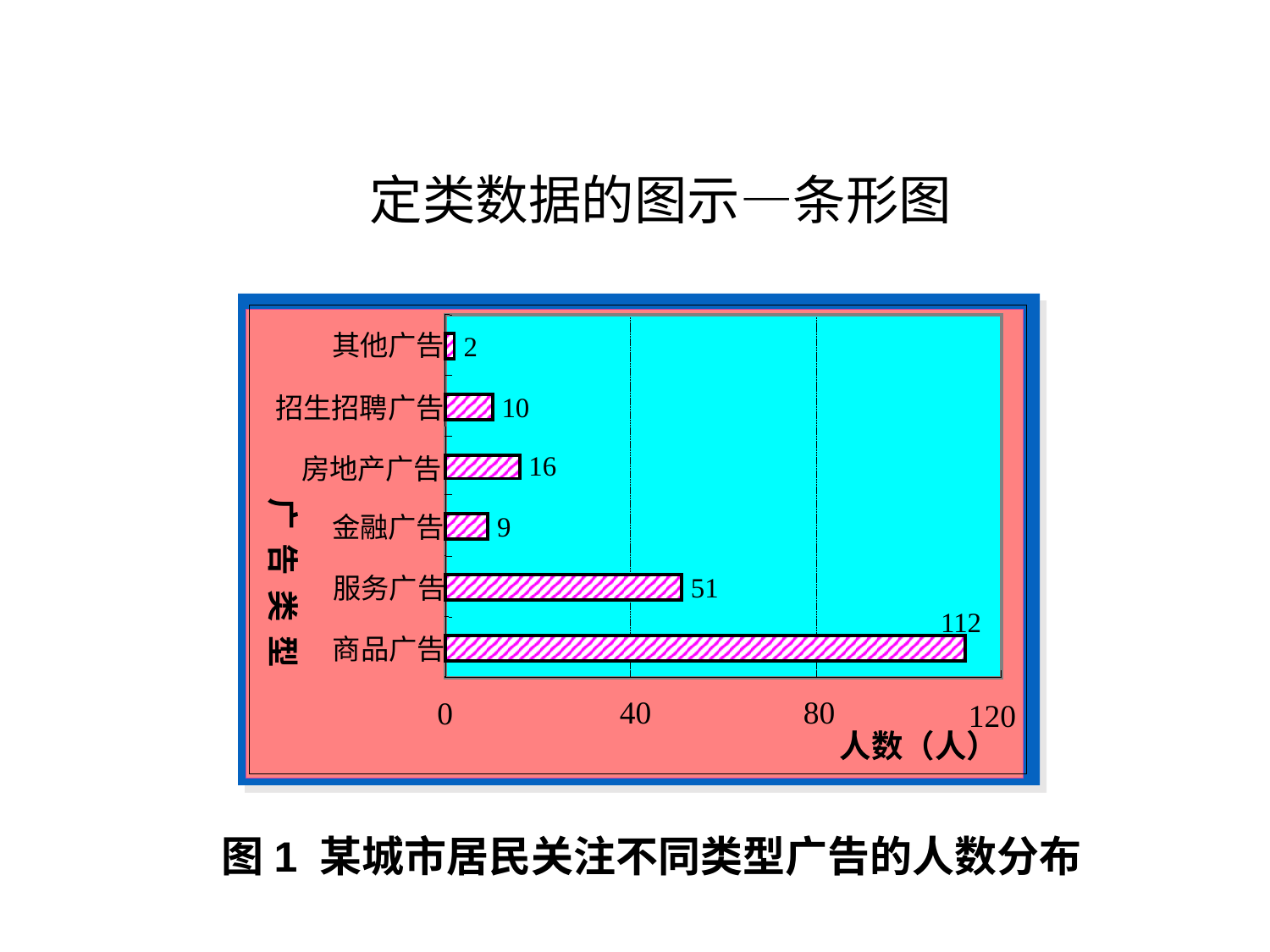

# 定类数据的图示—条形图

其他广告

2

10
招生招聘广告

16

房地产广告

9
金融广告

51
服务广告

112

商品广告

40
80
0
120
人数（人）

图1 某城市居民关注不同类型广告的人数分布
广  告  类  型